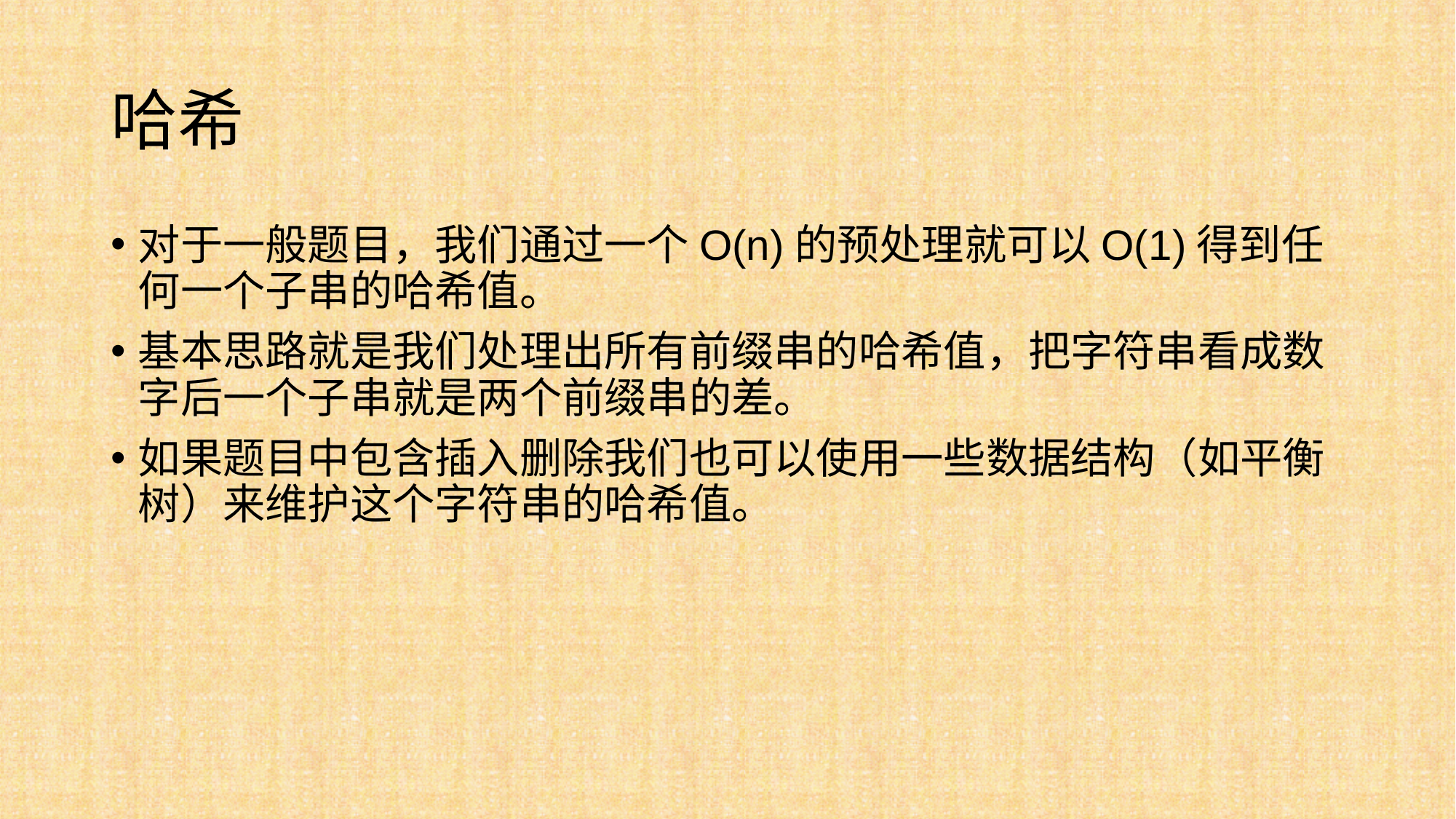

# 哈希
对于一般题目，我们通过一个O(n)的预处理就可以O(1)得到任何一个子串的哈希值。
基本思路就是我们处理出所有前缀串的哈希值，把字符串看成数字后一个子串就是两个前缀串的差。
如果题目中包含插入删除我们也可以使用一些数据结构（如平衡树）来维护这个字符串的哈希值。